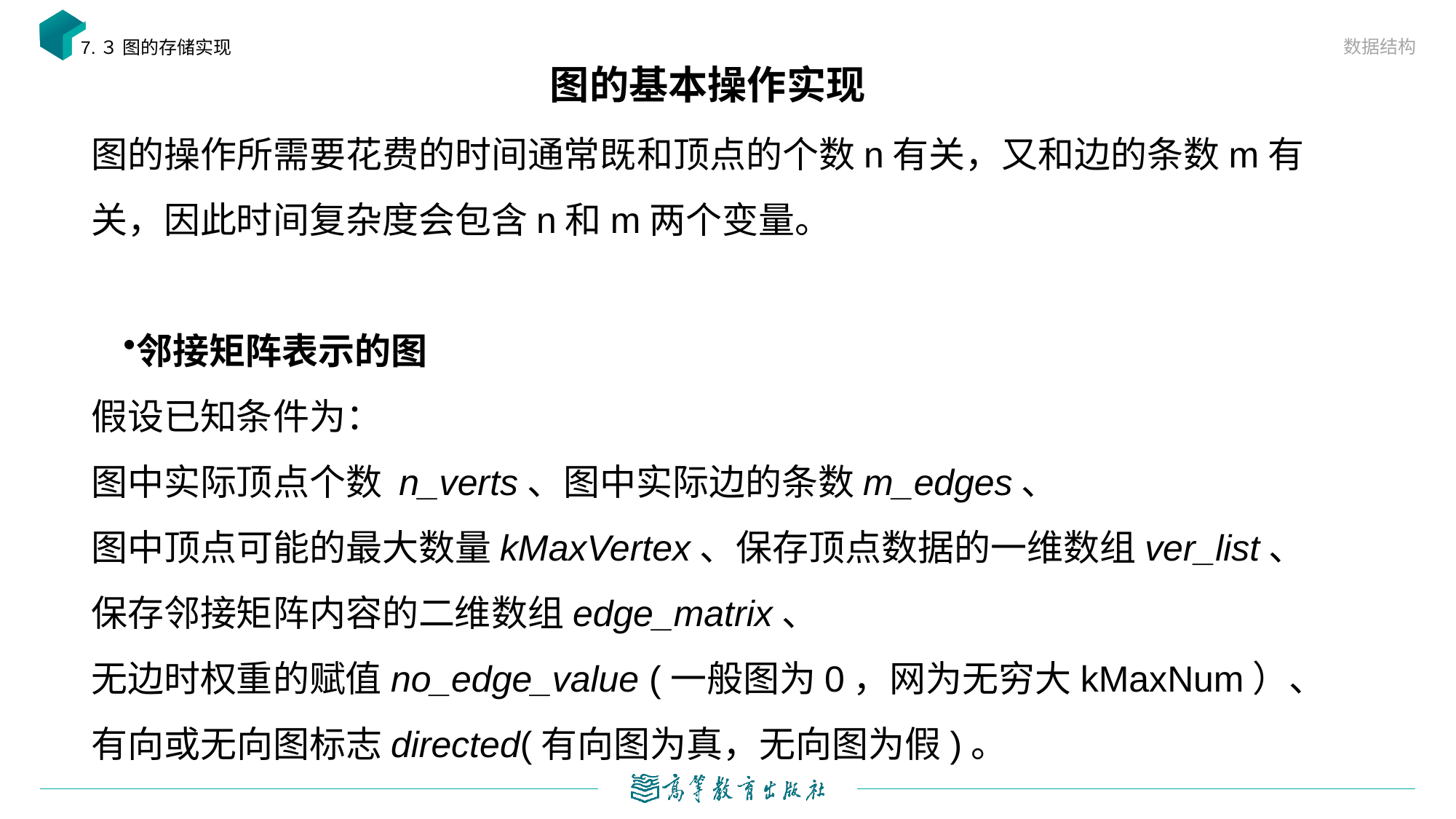

数据结构
7.３ 图的存储实现
# 图的基本操作实现
图的操作所需要花费的时间通常既和顶点的个数n有关，又和边的条数m有关，因此时间复杂度会包含n和m两个变量。

邻接矩阵表示的图
假设已知条件为：
图中实际顶点个数 n_verts、图中实际边的条数m_edges、
图中顶点可能的最大数量kMaxVertex、保存顶点数据的一维数组ver_list、
保存邻接矩阵内容的二维数组edge_matrix、
无边时权重的赋值no_edge_value (一般图为0，网为无穷大kMaxNum）、
有向或无向图标志directed(有向图为真，无向图为假)。